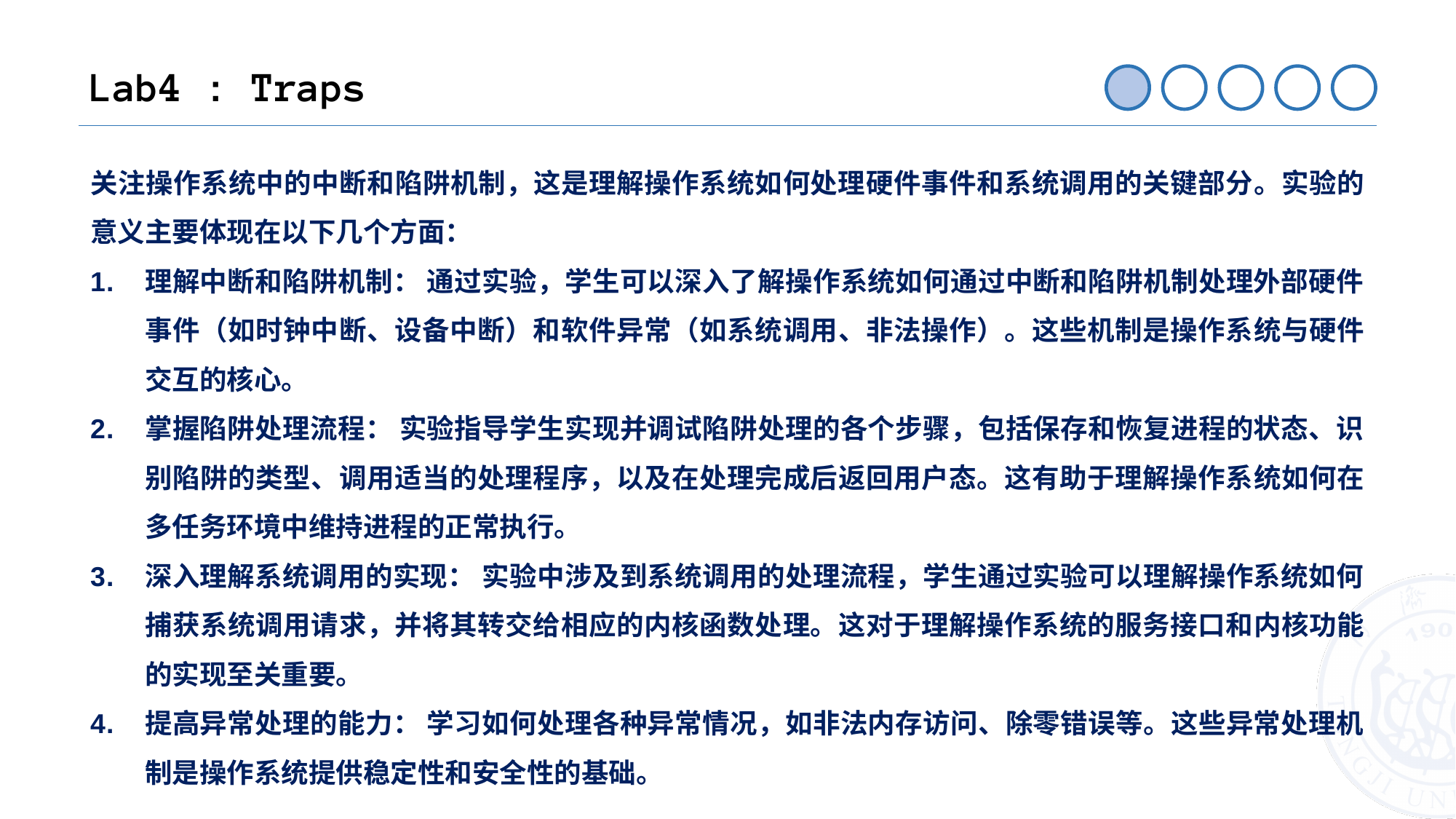

Lab4 : Traps

关注操作系统中的中断和陷阱机制，这是理解操作系统如何处理硬件事件和系统调用的关键部分。实验的意义主要体现在以下几个方面：
理解中断和陷阱机制： 通过实验，学生可以深入了解操作系统如何通过中断和陷阱机制处理外部硬件事件（如时钟中断、设备中断）和软件异常（如系统调用、非法操作）。这些机制是操作系统与硬件交互的核心。
掌握陷阱处理流程： 实验指导学生实现并调试陷阱处理的各个步骤，包括保存和恢复进程的状态、识别陷阱的类型、调用适当的处理程序，以及在处理完成后返回用户态。这有助于理解操作系统如何在多任务环境中维持进程的正常执行。
深入理解系统调用的实现： 实验中涉及到系统调用的处理流程，学生通过实验可以理解操作系统如何捕获系统调用请求，并将其转交给相应的内核函数处理。这对于理解操作系统的服务接口和内核功能的实现至关重要。
提高异常处理的能力： 学习如何处理各种异常情况，如非法内存访问、除零错误等。这些异常处理机制是操作系统提供稳定性和安全性的基础。